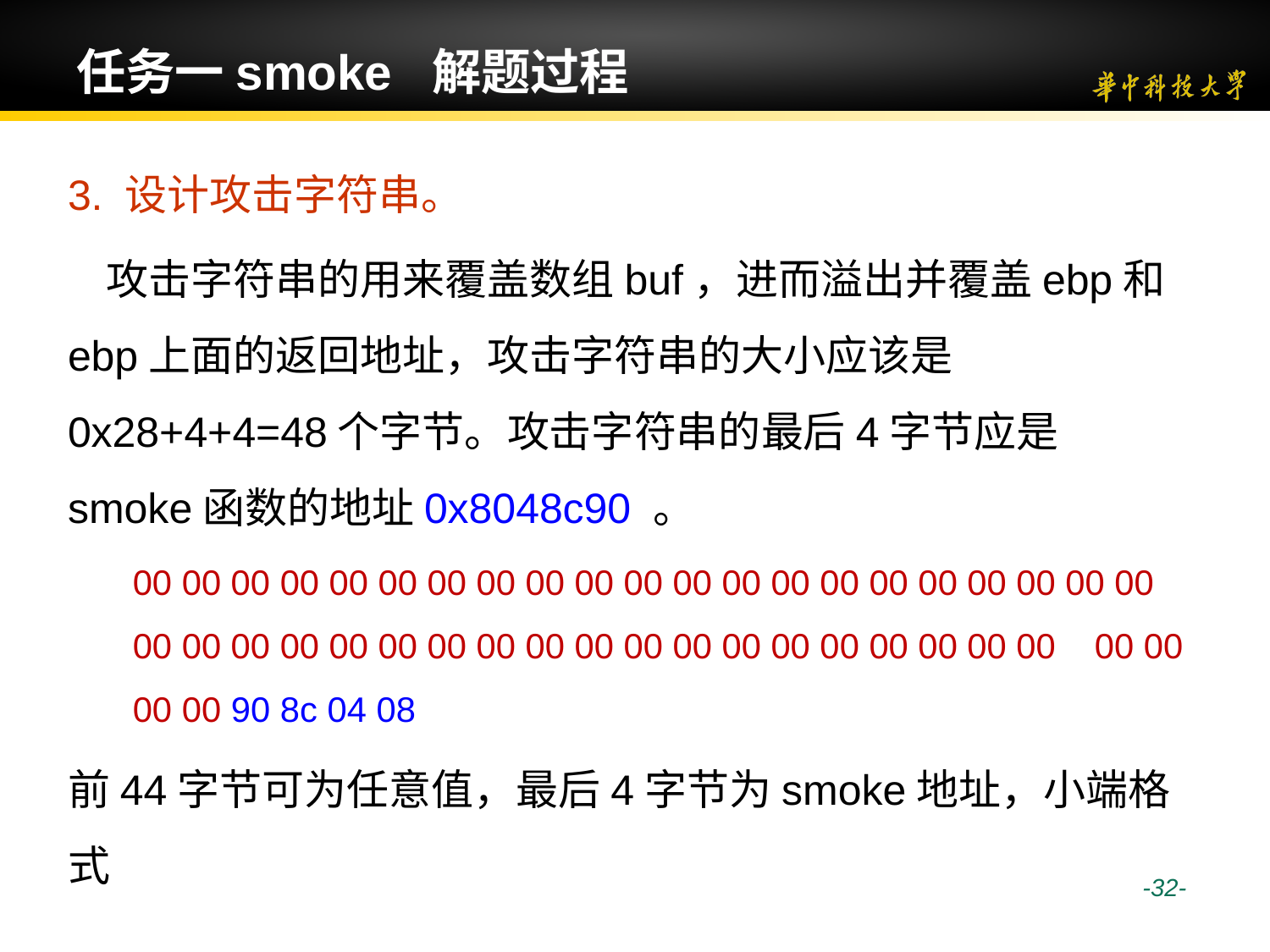

# 任务一smoke  解题过程
3. 设计攻击字符串。
   攻击字符串的用来覆盖数组buf，进而溢出并覆盖ebp和ebp上面的返回地址，攻击字符串的大小应该是0x28+4+4=48个字节。攻击字符串的最后4字节应是smoke函数的地址0x8048c90 。
00 00 00 00 00 00 00 00 00 00 00 00 00 00 00 00 00 00 00 00 00 00 00 00 00 00 00 00 00 00 00 00 00 00 00 00 00 00 00 00    00 00 00 00 90 8c 04 08
前44字节可为任意值，最后4字节为smoke地址，小端格式
 -32-